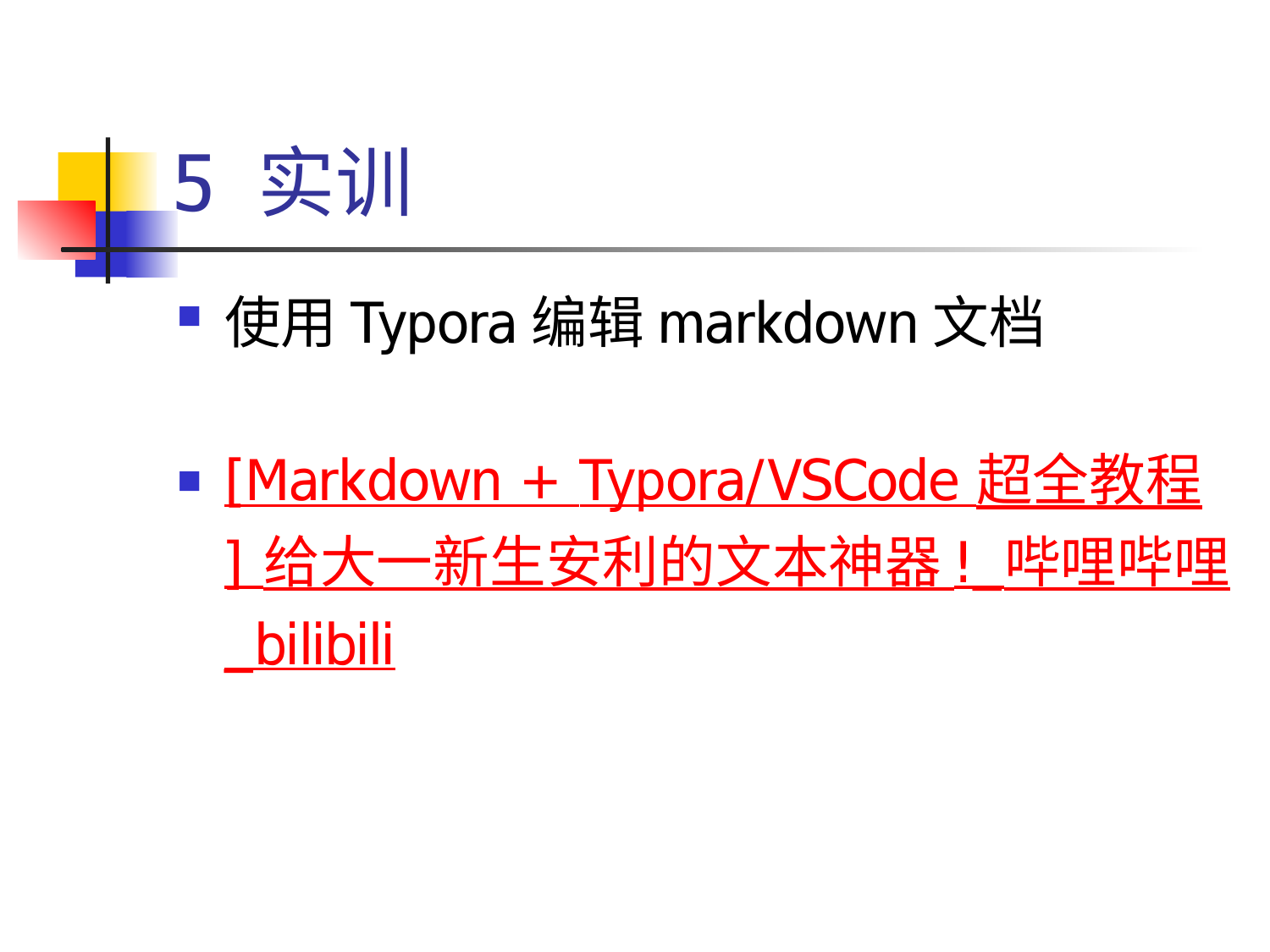

# 5 实训
使用Typora编辑markdown文档

[Markdown + Typora/VSCode 超全教程] 给大一新生安利的文本神器 !_哔哩哔哩_bilibili